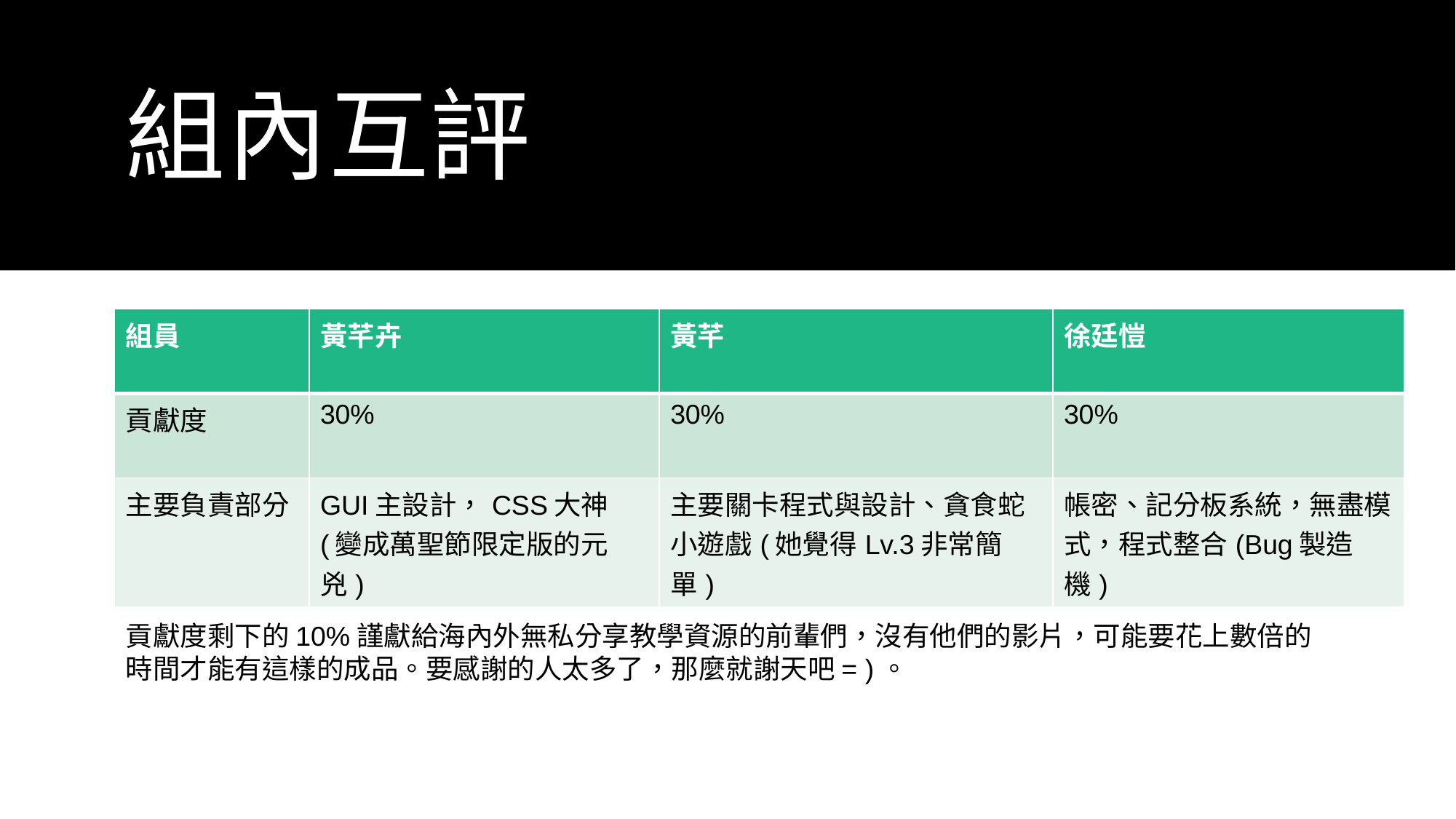

# 組內互評
| 組員 | 黃芊卉 | 黃芊 | 徐廷愷 |
| --- | --- | --- | --- |
| 貢獻度 | 30% | 30% | 30% |
| 主要負責部分 | GUI主設計，CSS大神 (變成萬聖節限定版的元兇) | 主要關卡程式與設計、貪食蛇小遊戲(她覺得Lv.3非常簡單) | 帳密、記分板系統，無盡模式，程式整合(Bug製造機) |
貢獻度剩下的10%謹獻給海內外無私分享教學資源的前輩們，沒有他們的影片，可能要花上數倍的時間才能有這樣的成品。要感謝的人太多了，那麼就謝天吧= )。